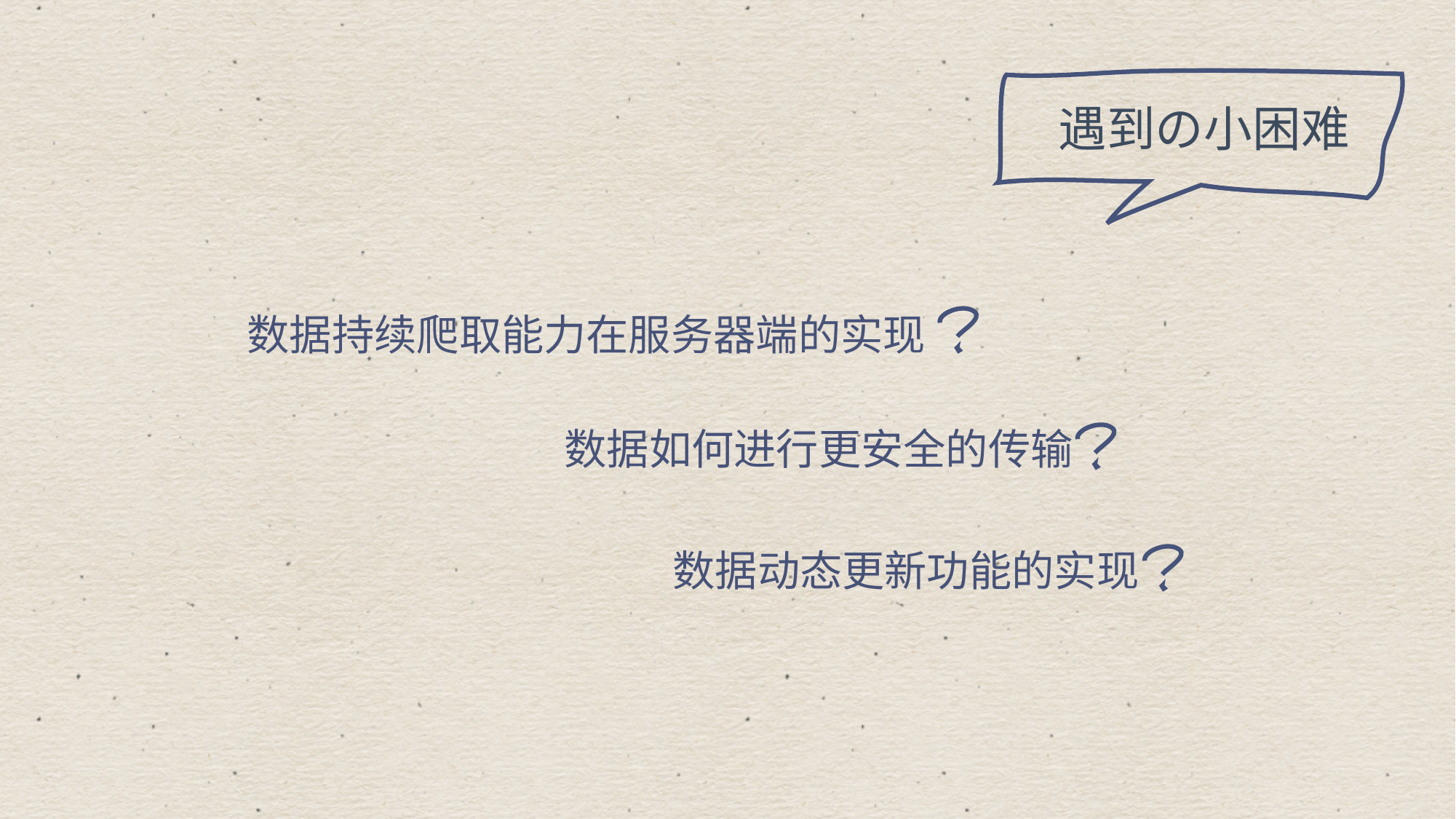

遇到の小困难
数据持续爬取能力在服务器端的实现

数据如何进行更安全的传输

数据动态更新功能的实现